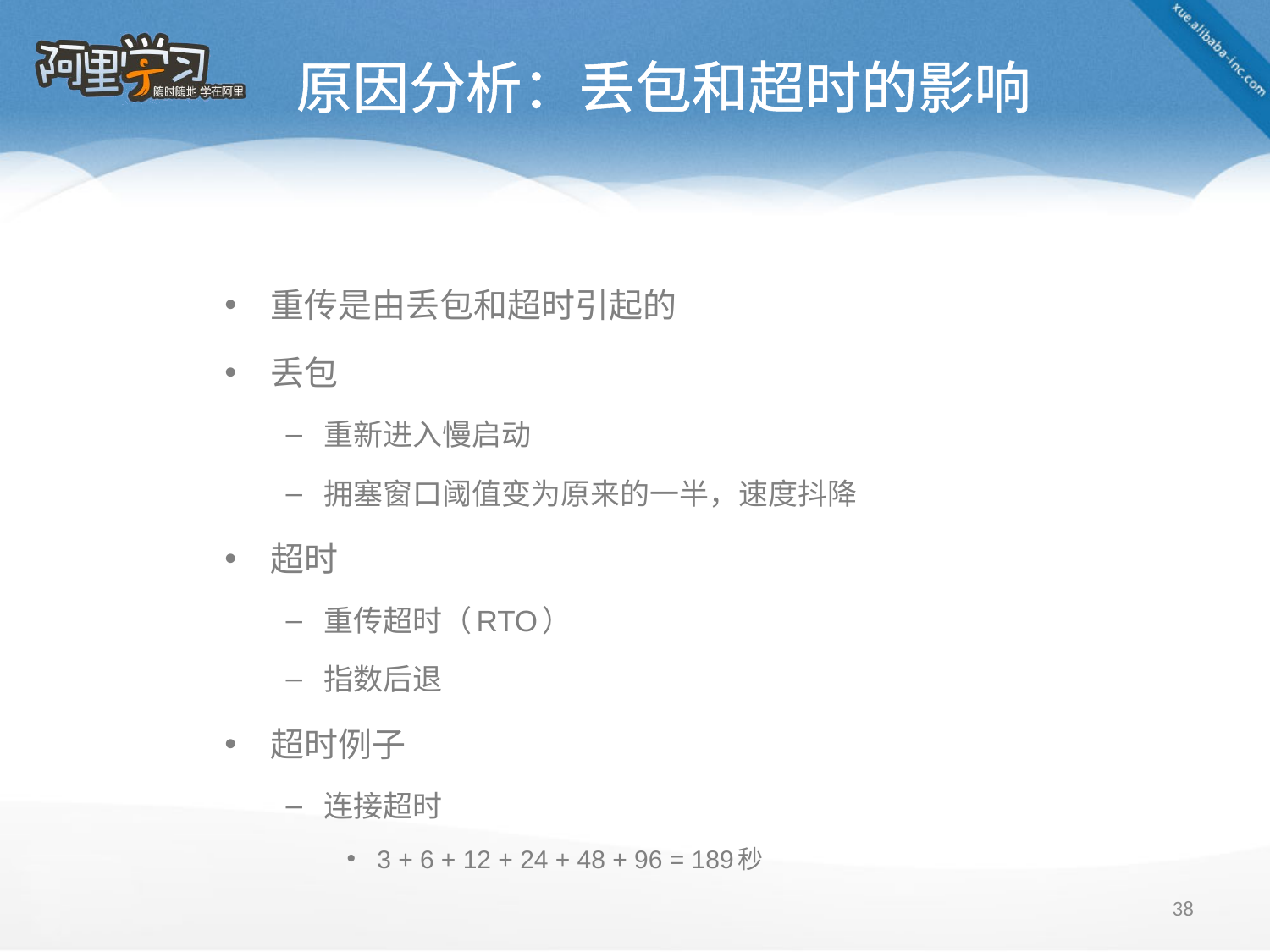

# 原因分析：丢包和超时的影响
重传是由丢包和超时引起的
丢包
重新进入慢启动
拥塞窗口阈值变为原来的一半，速度抖降
超时
重传超时（RTO）
指数后退
超时例子
连接超时
3 + 6 + 12 + 24 + 48 + 96 = 189秒
38